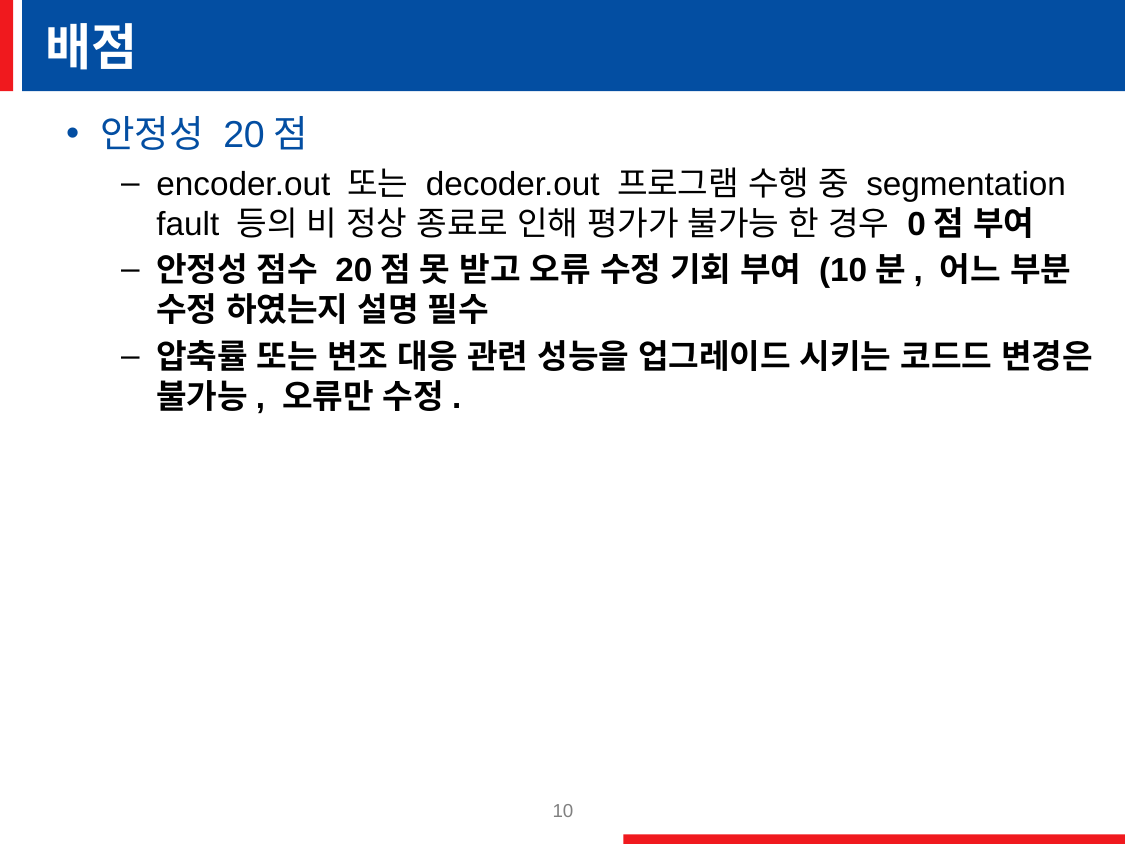

# 배점
안정성 20점
encoder.out 또는 decoder.out 프로그램 수행 중 segmentation fault 등의 비 정상 종료로 인해 평가가 불가능 한 경우 0점 부여
안정성 점수 20점 못 받고 오류 수정 기회 부여 (10분, 어느 부분 수정 하였는지 설명 필수
압축률 또는 변조 대응 관련 성능을 업그레이드 시키는 코드드 변경은 불가능, 오류만 수정.